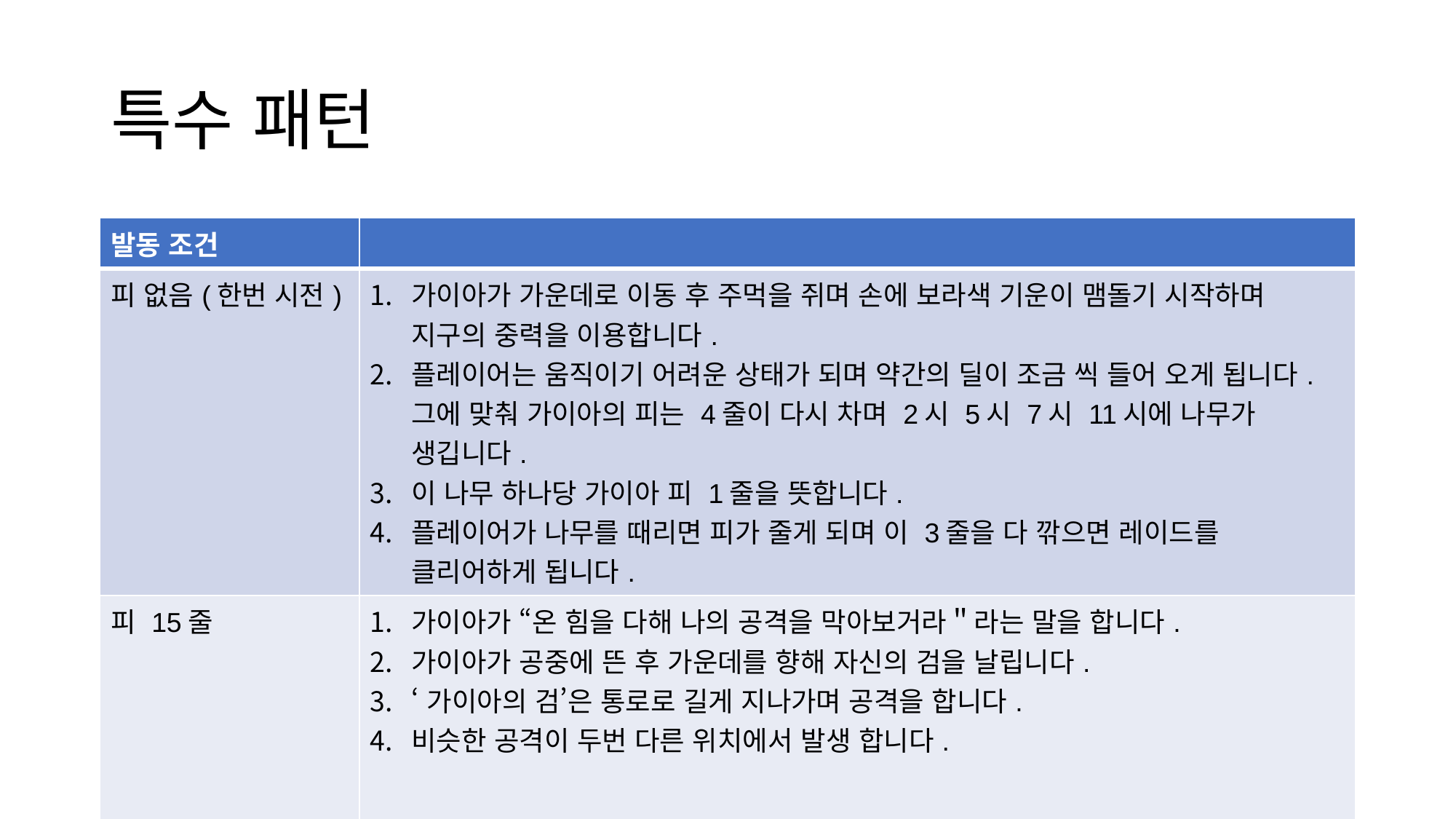

# 특수 패턴
| 발동 조건 |  |
| --- | --- |
| 피 없음(한번 시전) | 가이아가 가운데로 이동 후 주먹을 쥐며 손에 보라색 기운이 맴돌기 시작하며 지구의 중력을 이용합니다. 플레이어는 움직이기 어려운 상태가 되며 약간의 딜이 조금 씩 들어 오게 됩니다. 그에 맞춰 가이아의 피는 4줄이 다시 차며 2시 5시 7시 11시에 나무가 생깁니다. 이 나무 하나당 가이아 피 1줄을 뜻합니다. 플레이어가 나무를 때리면 피가 줄게 되며 이 3줄을 다 깎으면 레이드를 클리어하게 됩니다. |
| 피 15줄 | 가이아가 “온 힘을 다해 나의 공격을 막아보거라＂라는 말을 합니다. 가이아가 공중에 뜬 후 가운데를 향해 자신의 검을 날립니다. ‘가이아의 검’은 통로로 길게 지나가며 공격을 합니다. 비슷한 공격이 두번 다른 위치에서 발생 합니다. 이 공격을 맞게되면 즉사하며 마지막 패턴을 파훼하지 못하면 전멸하게 됩니다. |